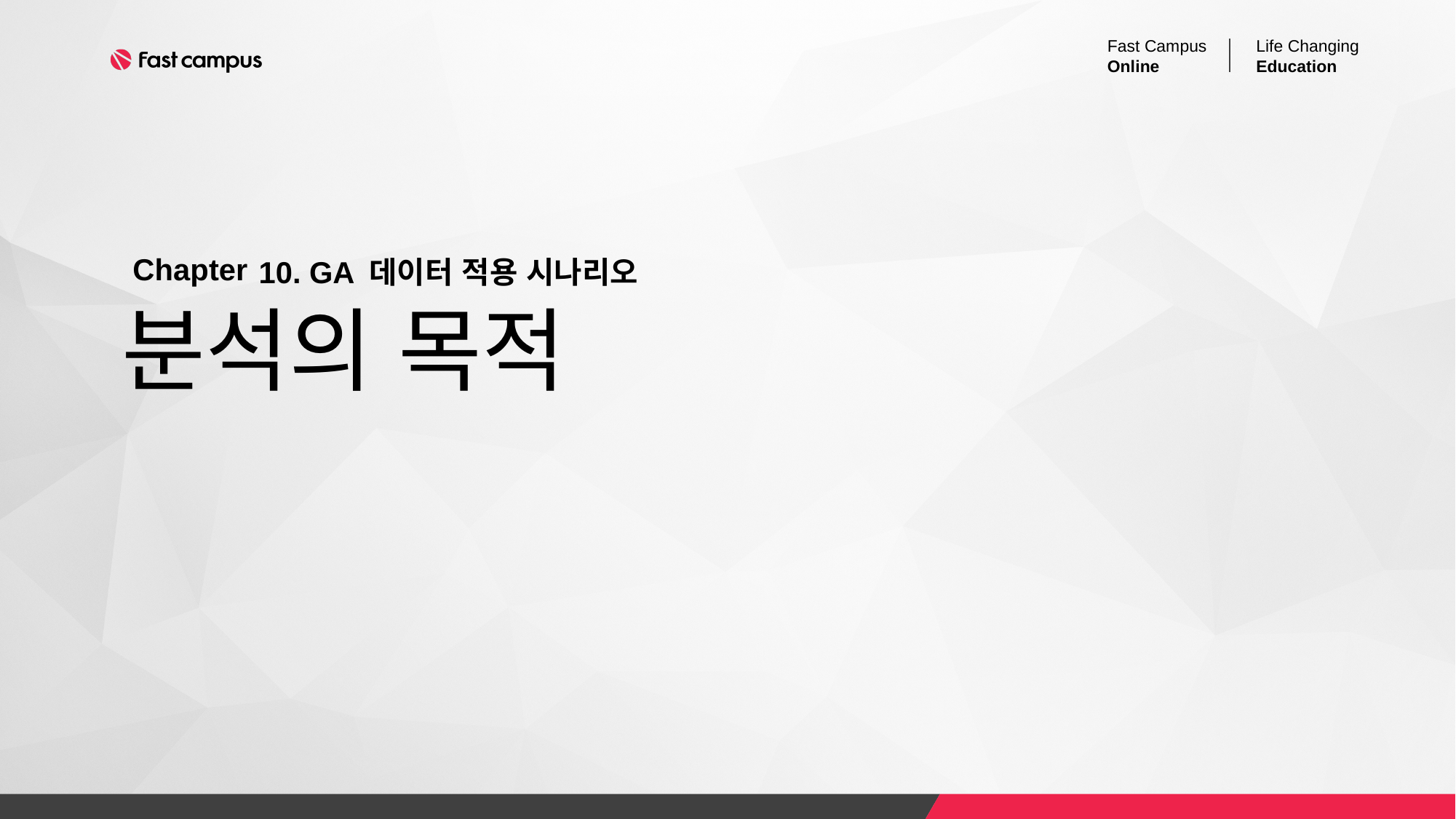

10. GA 데이터 적용 시나리오
# 분석의 목적